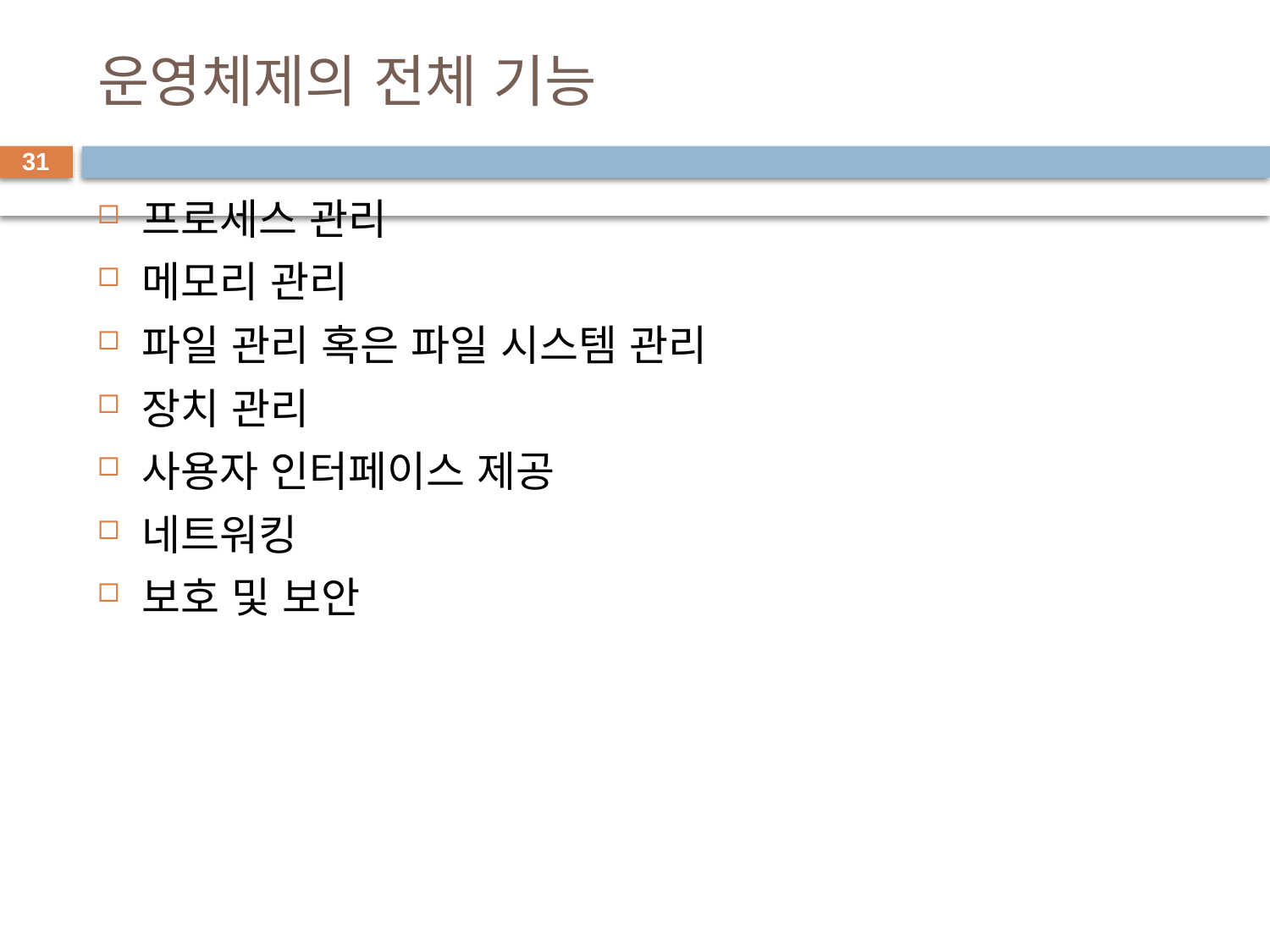

# 운영체제의 전체 기능
31
프로세스 관리
메모리 관리
파일 관리 혹은 파일 시스템 관리
장치 관리
사용자 인터페이스 제공
네트워킹
보호 및 보안